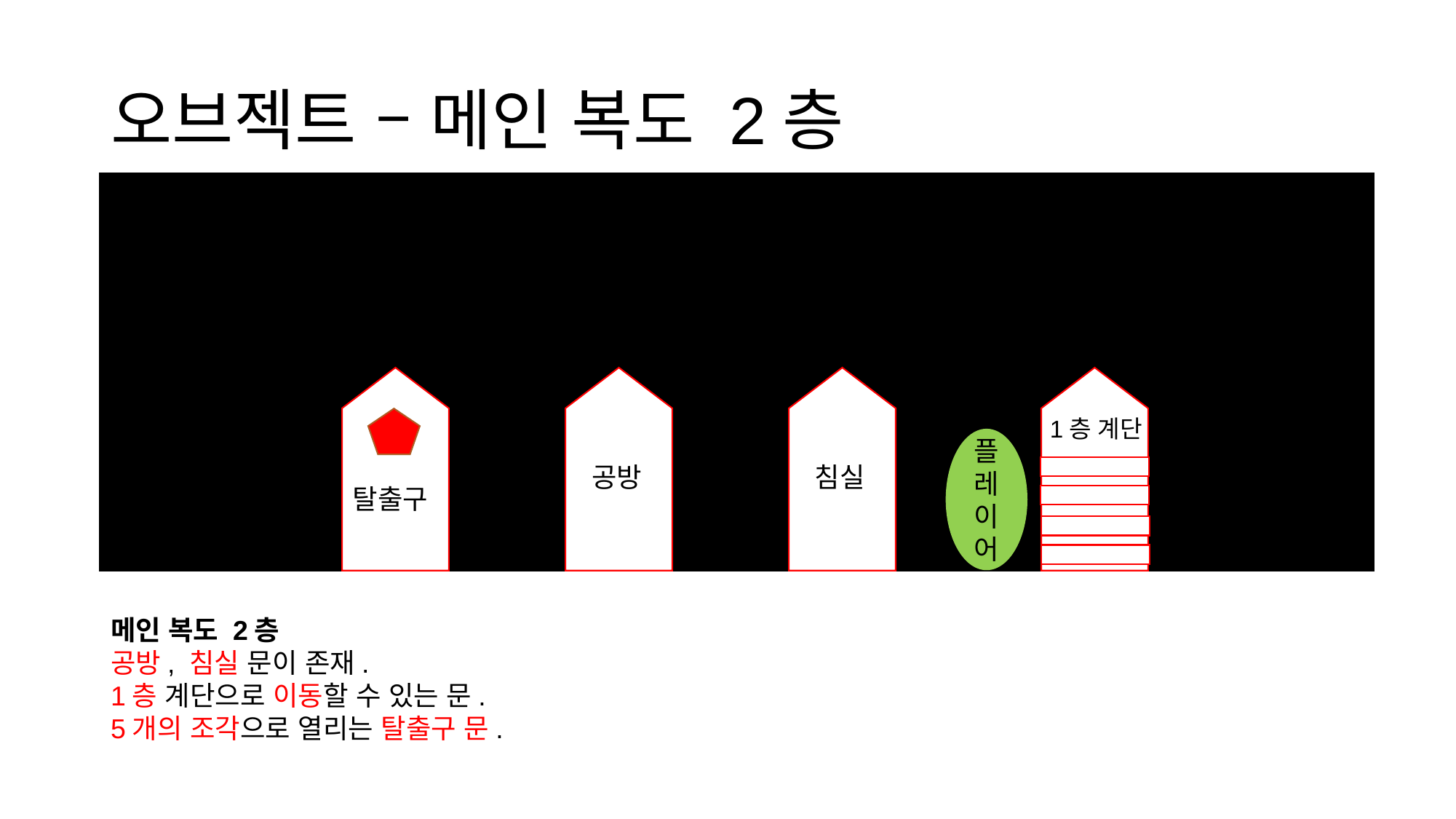

# 오브젝트 – 메인 복도 2층

1층 계단
플레이어

침실
공방
탈출구

메인 복도 2층
공방, 침실 문이 존재.
1층 계단으로 이동할 수 있는 문.
5개의 조각으로 열리는 탈출구 문.